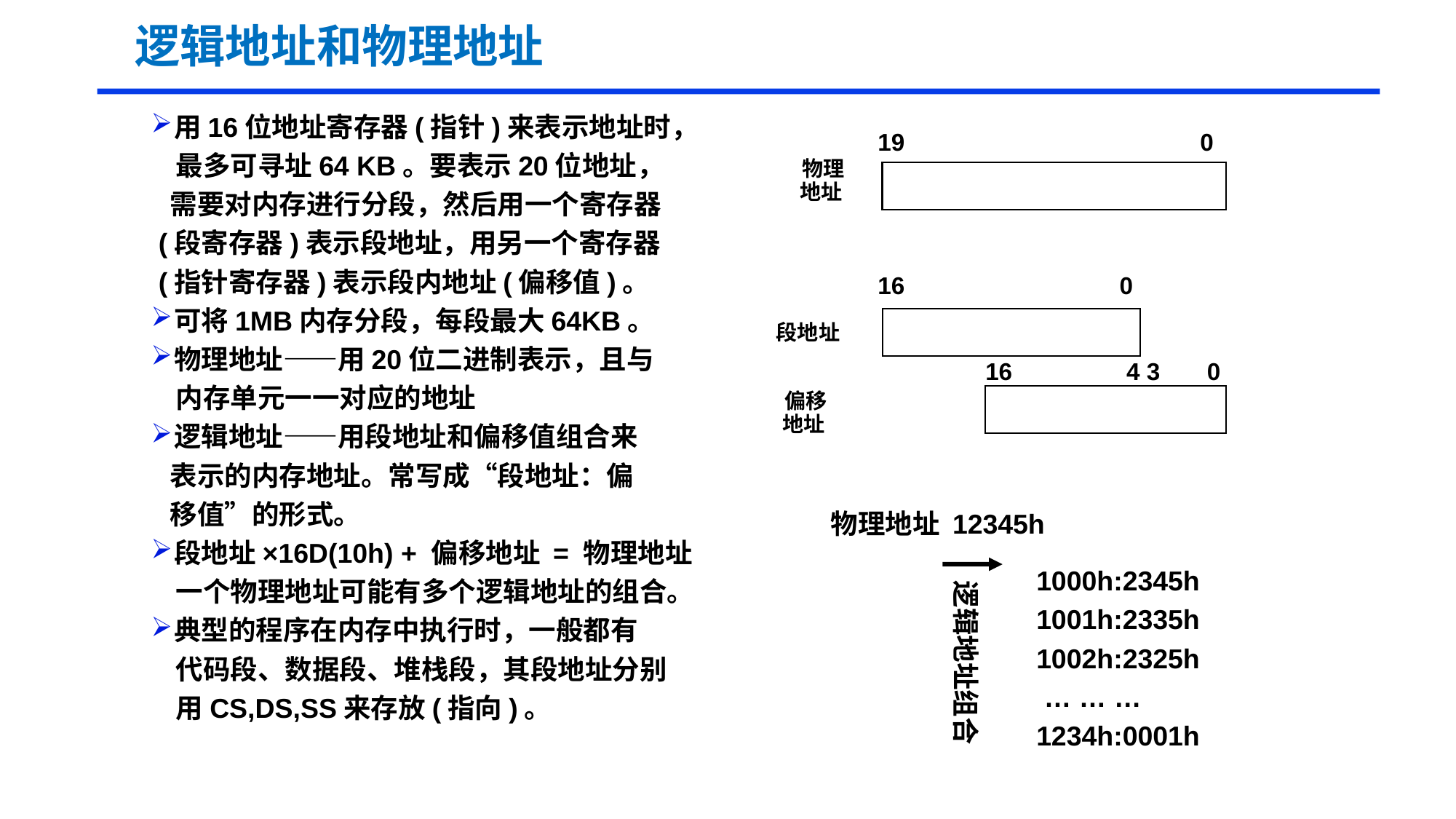

# 逻辑地址和物理地址
用16位地址寄存器(指针)来表示地址时，
   最多可寻址64 KB。要表示20位地址，
  需要对内存进行分段，然后用一个寄存器
 (段寄存器)表示段地址，用另一个寄存器
 (指针寄存器)表示段内地址(偏移值)。
可将1MB内存分段，每段最大64KB。
物理地址——用20位二进制表示，且与
   内存单元一一对应的地址
逻辑地址——用段地址和偏移值组合来
  表示的内存地址。常写成“段地址：偏
  移值”的形式。
段地址×16D(10h) + 偏移地址 = 物理地址
   一个物理地址可能有多个逻辑地址的组合。
典型的程序在内存中执行时，一般都有
   代码段、数据段、堆栈段，其段地址分别
   用CS,DS,SS来存放(指向)。
19                                            0
   物理
地址

16                                0
   段地址

                16                 4 3       0
   偏移
地址

物理地址 12345h
逻辑地址组合
1000h:2345h
1001h:2335h
1002h:2325h
 … … …
1234h:0001h